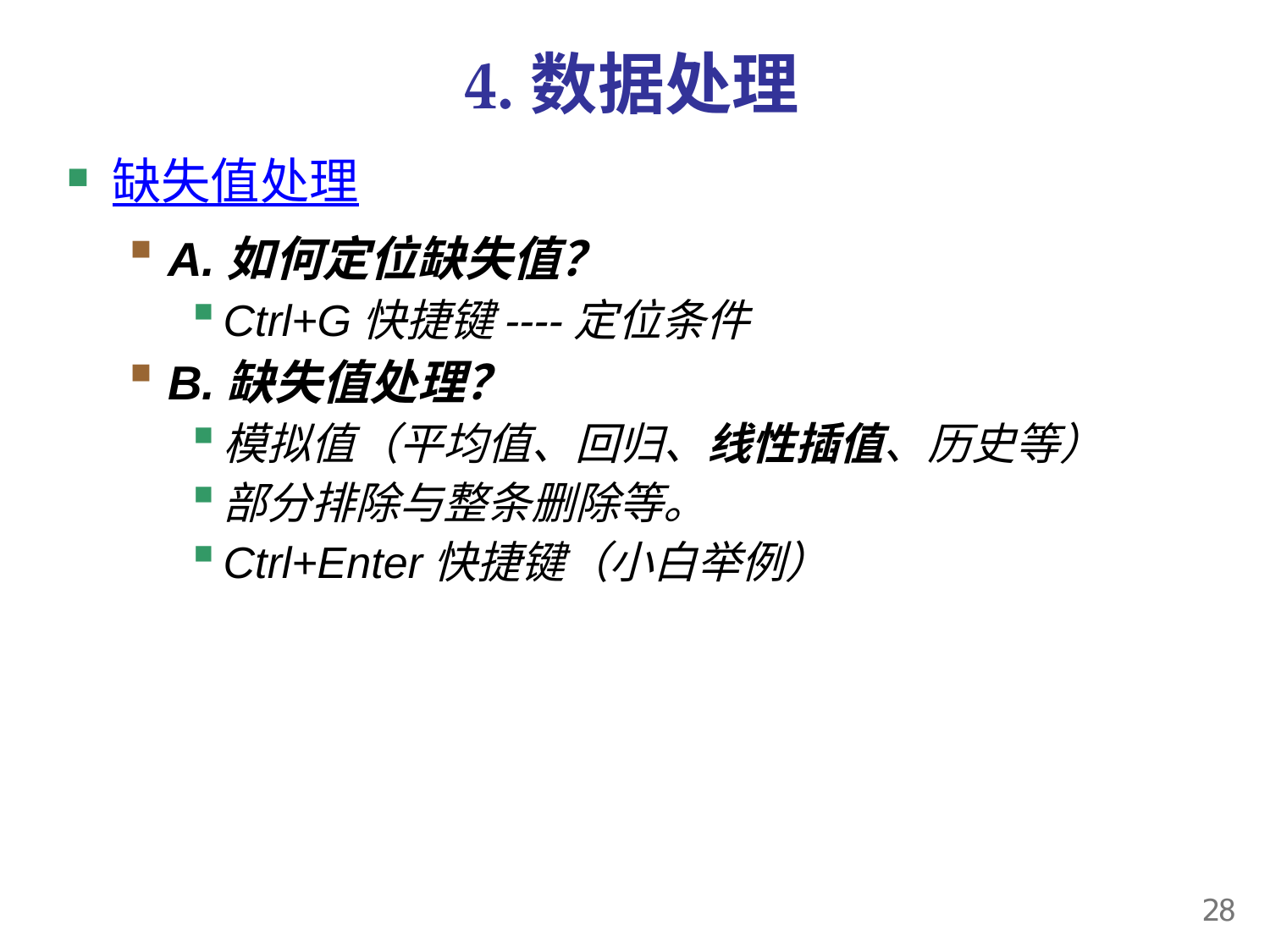

# 4.数据处理
缺失值处理
A.如何定位缺失值？
Ctrl+G快捷键----定位条件
B.缺失值处理？
模拟值（平均值、回归、线性插值、历史等）
部分排除与整条删除等。
Ctrl+Enter快捷键（小白举例）
28